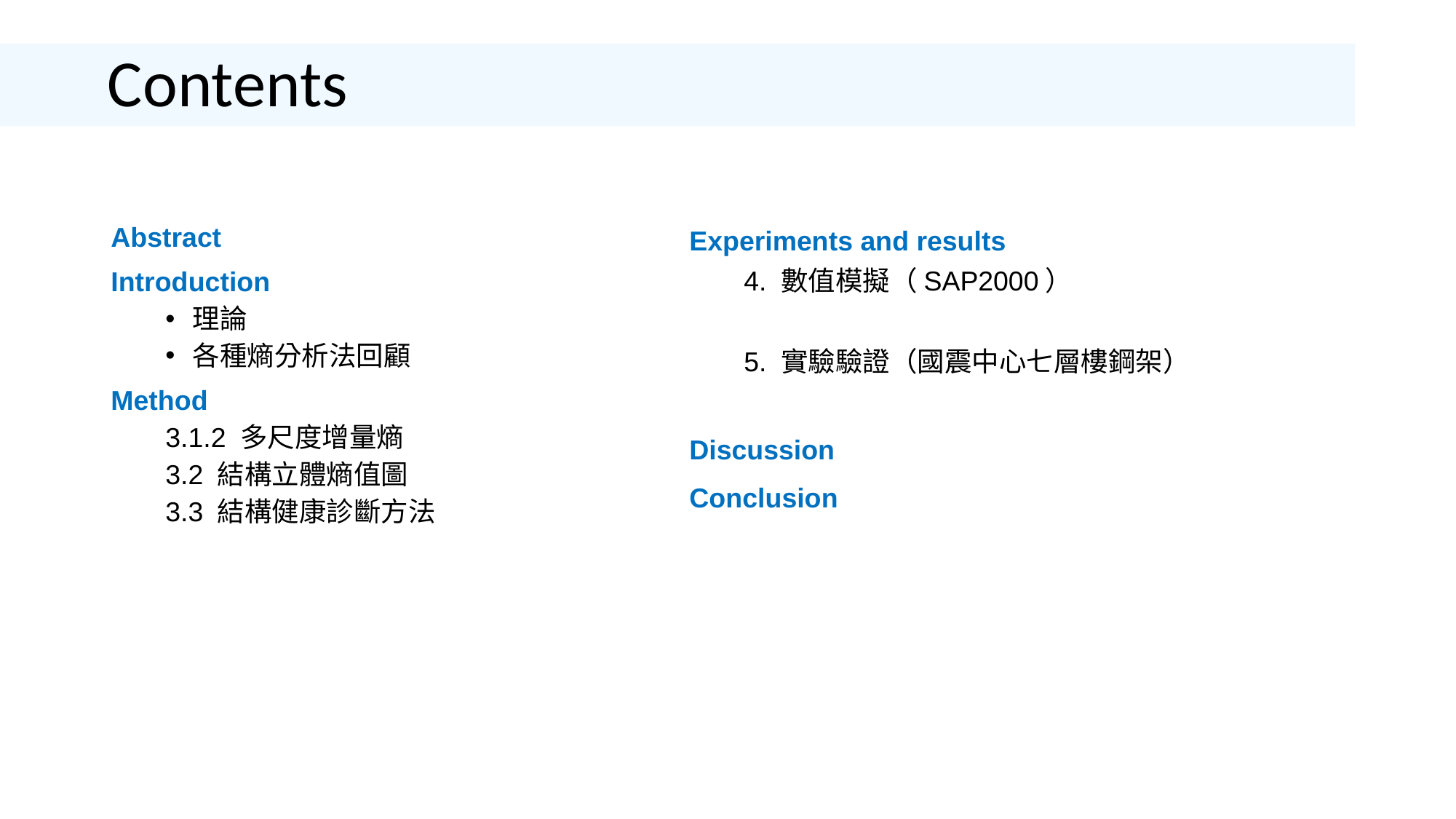

# Contents
Abstract
Introduction
理論
各種熵分析法回顧
Method
3.1.2 多尺度增量熵
3.2 結構立體熵值圖
3.3 結構健康診斷方法

Experiments and results
4. 數值模擬（SAP2000）

5. 實驗驗證（國震中心七層樓鋼架）

Discussion
Conclusion